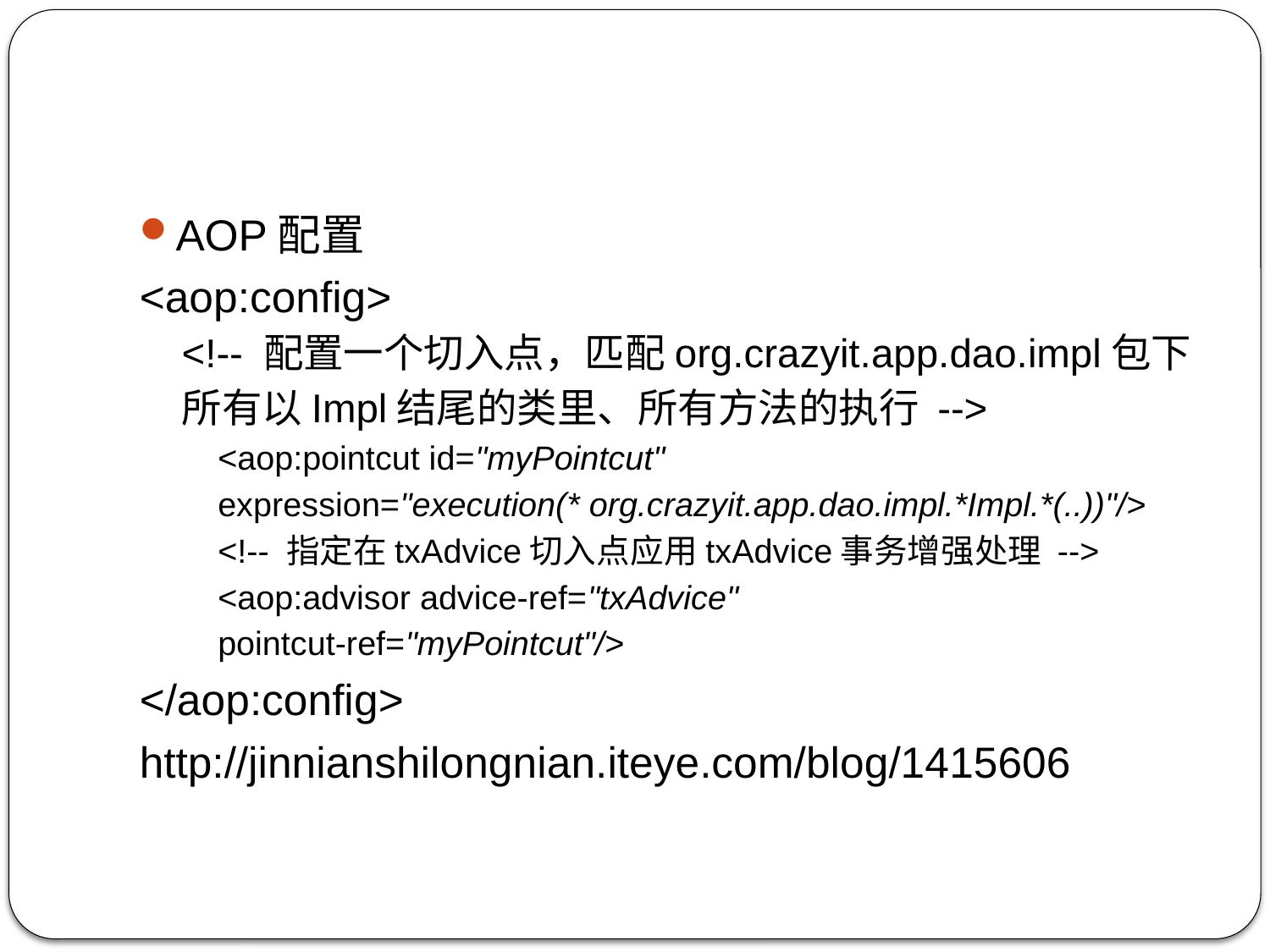

#
AOP配置
<aop:config>
<!-- 配置一个切入点，匹配org.crazyit.app.dao.impl包下
所有以Impl结尾的类里、所有方法的执行 -->
<aop:pointcut id="myPointcut"
expression="execution(* org.crazyit.app.dao.impl.*Impl.*(..))"/>
<!-- 指定在txAdvice切入点应用txAdvice事务增强处理 -->
<aop:advisor advice-ref="txAdvice"
pointcut-ref="myPointcut"/>
</aop:config>
http://jinnianshilongnian.iteye.com/blog/1415606